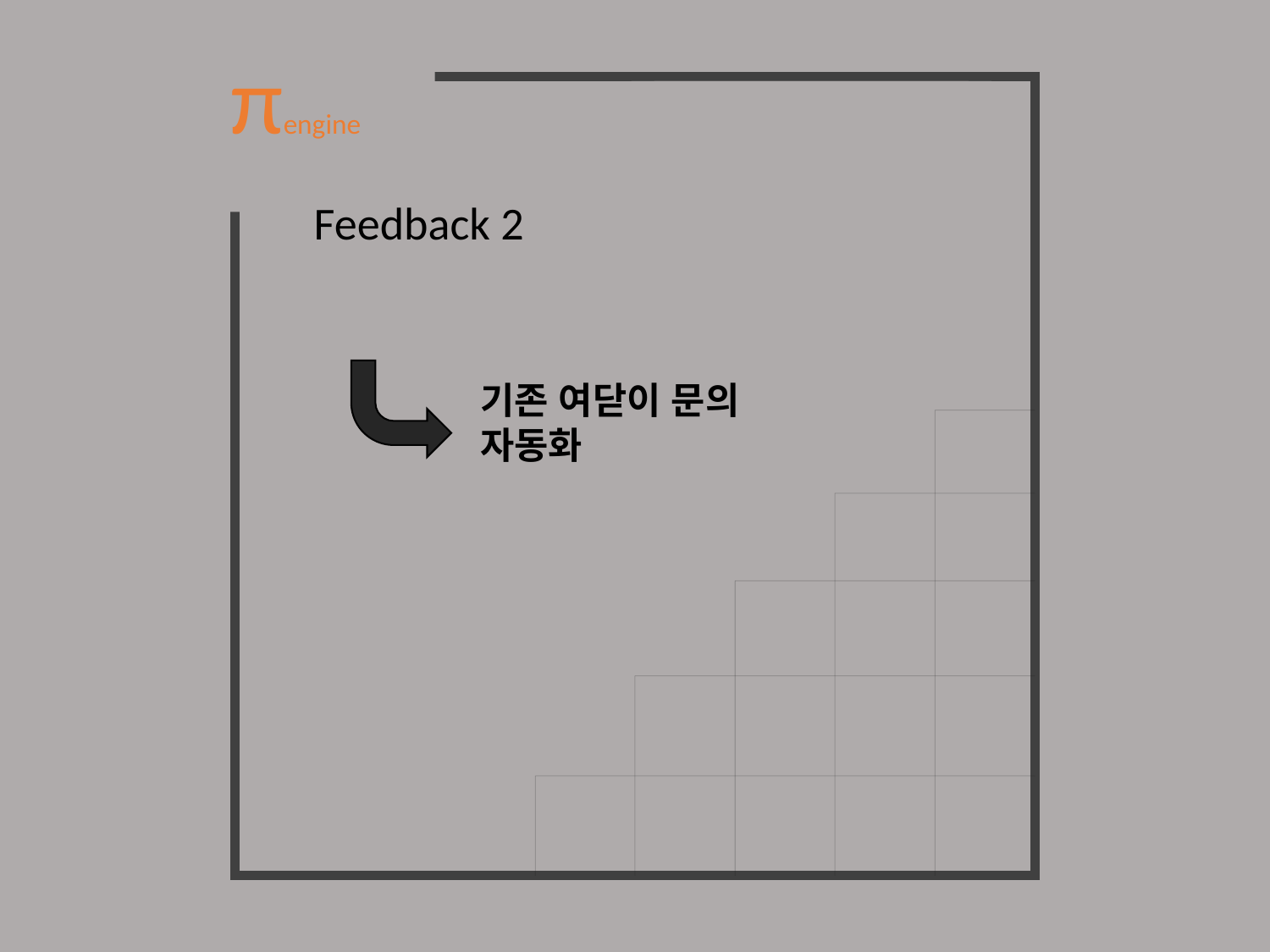

πengine

Feedback 2

기존 여닫이 문의 자동화